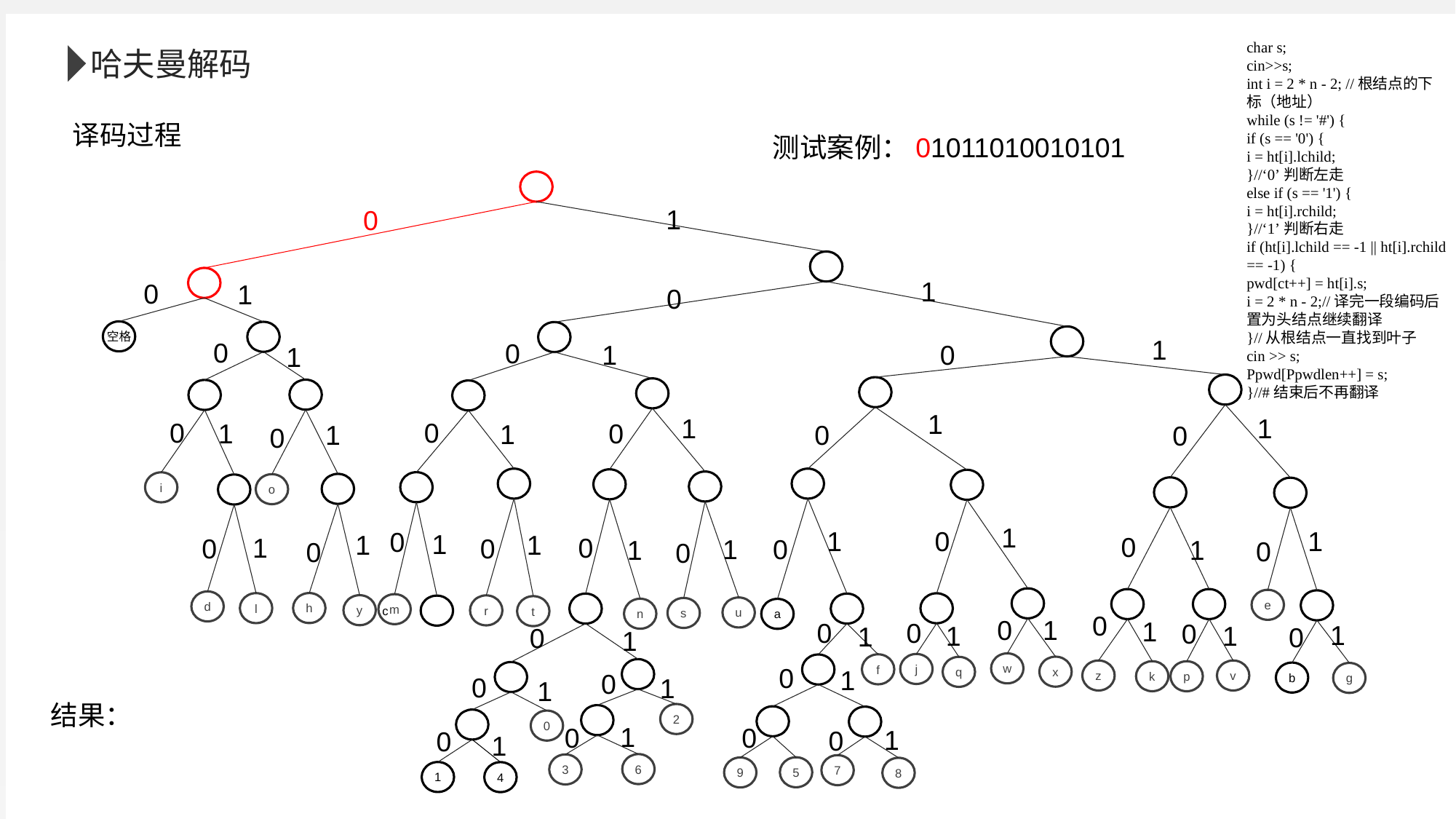

char s;
cin>>s;
int i = 2 * n - 2; //根结点的下标（地址）
while (s != '#') {
if (s == '0') {
i = ht[i].lchild;
}//‘0’判断左走
else if (s == '1') {
i = ht[i].rchild;
}//‘1’判断右走
if (ht[i].lchild == -1 || ht[i].rchild == -1) {
pwd[ct++] = ht[i].s;
i = 2 * n - 2;//译完一段编码后置为头结点继续翻译
}//从根结点一直找到叶子
cin >> s;
Ppwd[Ppwdlen++] = s;
}//#结束后不再翻译
哈夫曼解码

译码过程
测试案例：01011010010101

1
0

1
0
1
0
空格

1
0
0
0
1
1

1
1
1
0
0
1
0
1
0
1
0
0

i

o

1
0
1
1
0
1
1
1
0
1
0
0
0
0
1
1
1
0
0
0

e

d
h
l

m
y
r
c
t
u
s
n
a
0
1
0
1
0
0
0
1
1
1
1
0
0
1
w
j
f

0
x
q
1

v
z
0
k
p

b
g
0
1
1
结果：
2

0
1
0
0
1
0
0
1
6
3
7
5
9
8
1
4